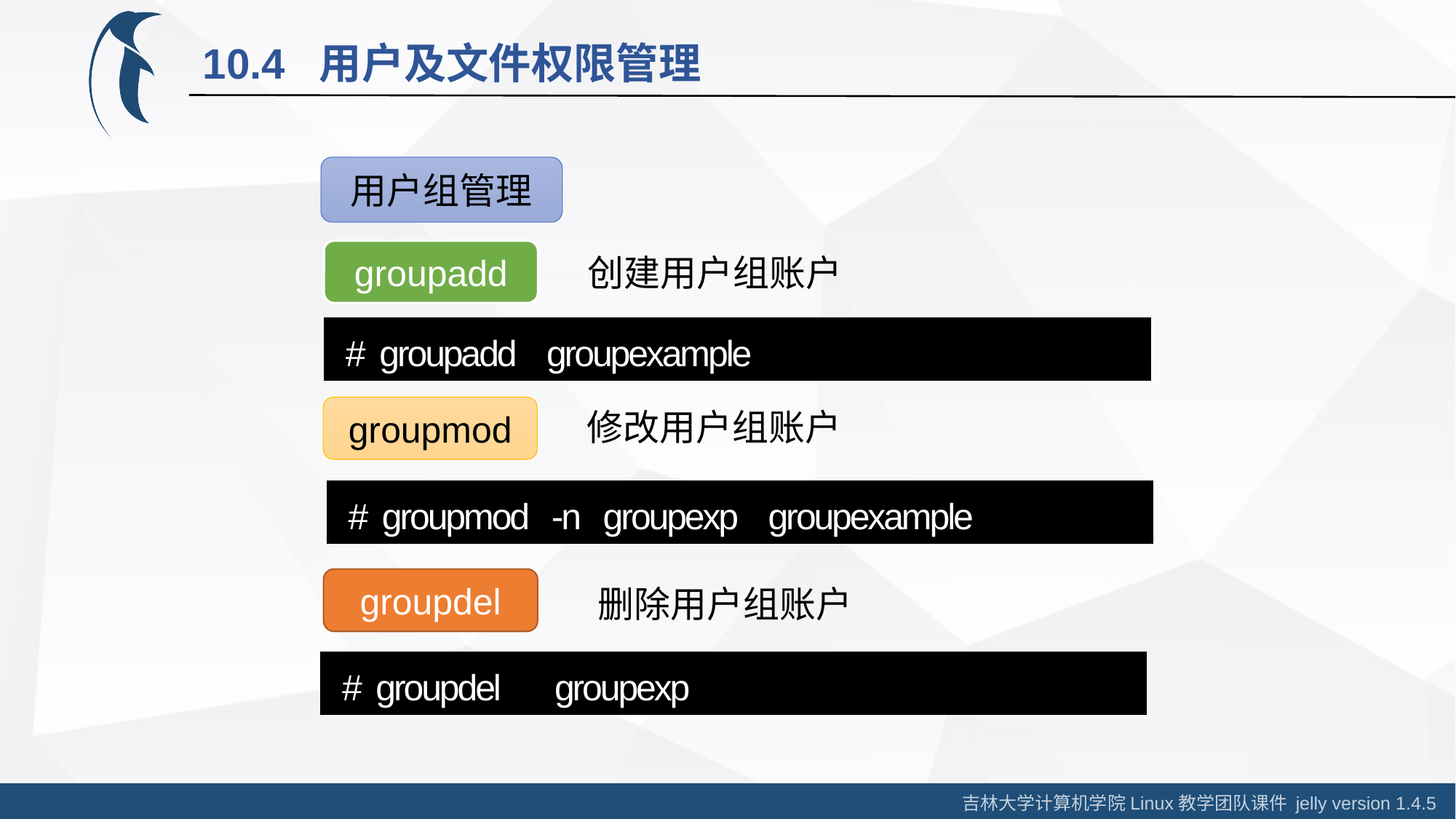

10.4  用户及文件权限管理
用户组管理
groupadd
创建用户组账户

 #  groupadd    groupexample
groupmod
修改用户组账户

 #  groupmod   -n   groupexp    groupexample
groupdel
删除用户组账户

 #  groupdel       groupexp